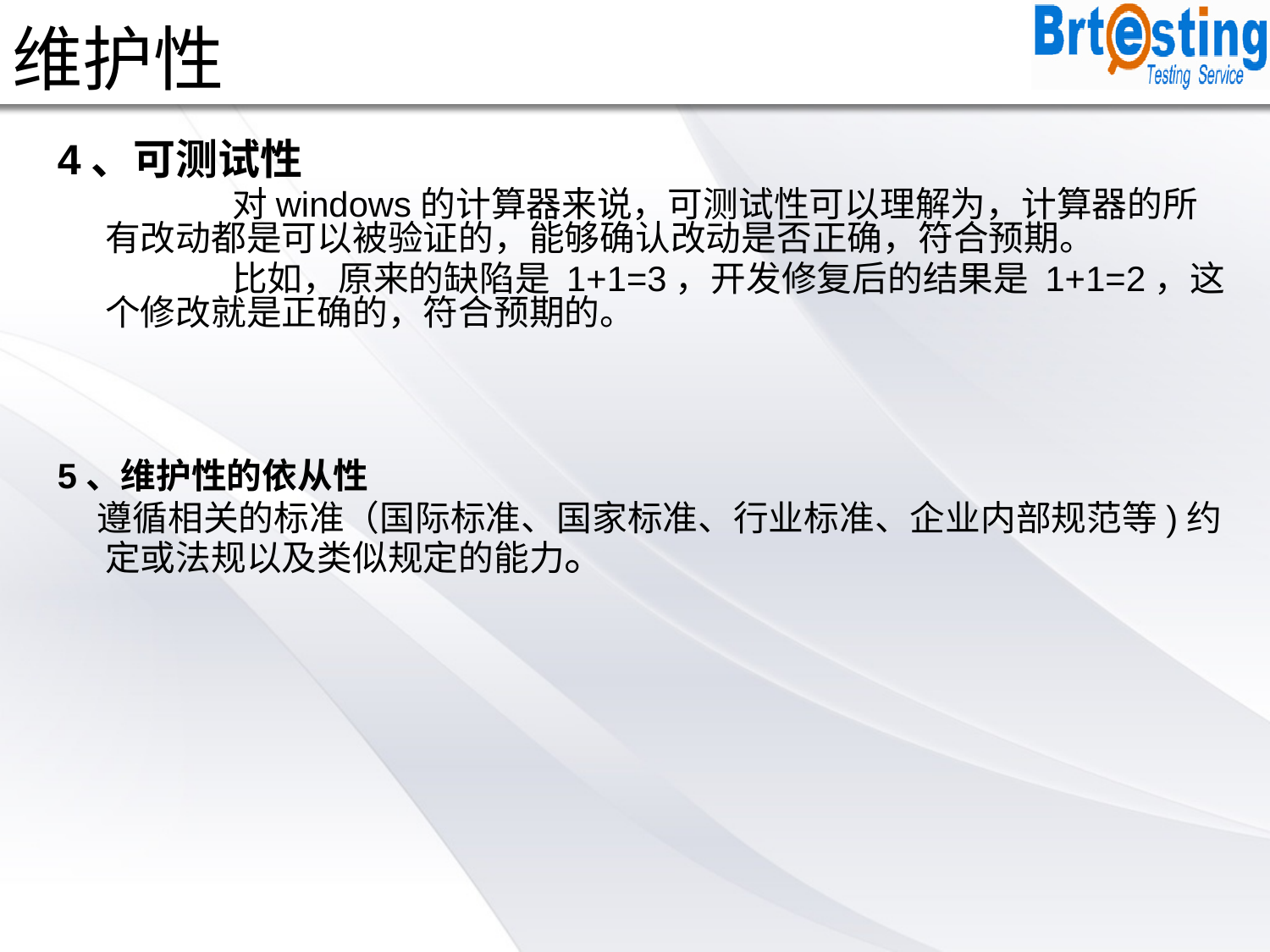

维护性
4、可测试性
		对windows的计算器来说，可测试性可以理解为，计算器的所有改动都是可以被验证的，能够确认改动是否正确，符合预期。
		比如，原来的缺陷是 1+1=3，开发修复后的结果是 1+1=2，这个修改就是正确的，符合预期的。

5、维护性的依从性
    遵循相关的标准（国际标准、国家标准、行业标准、企业内部规范等)约定或法规以及类似规定的能力。